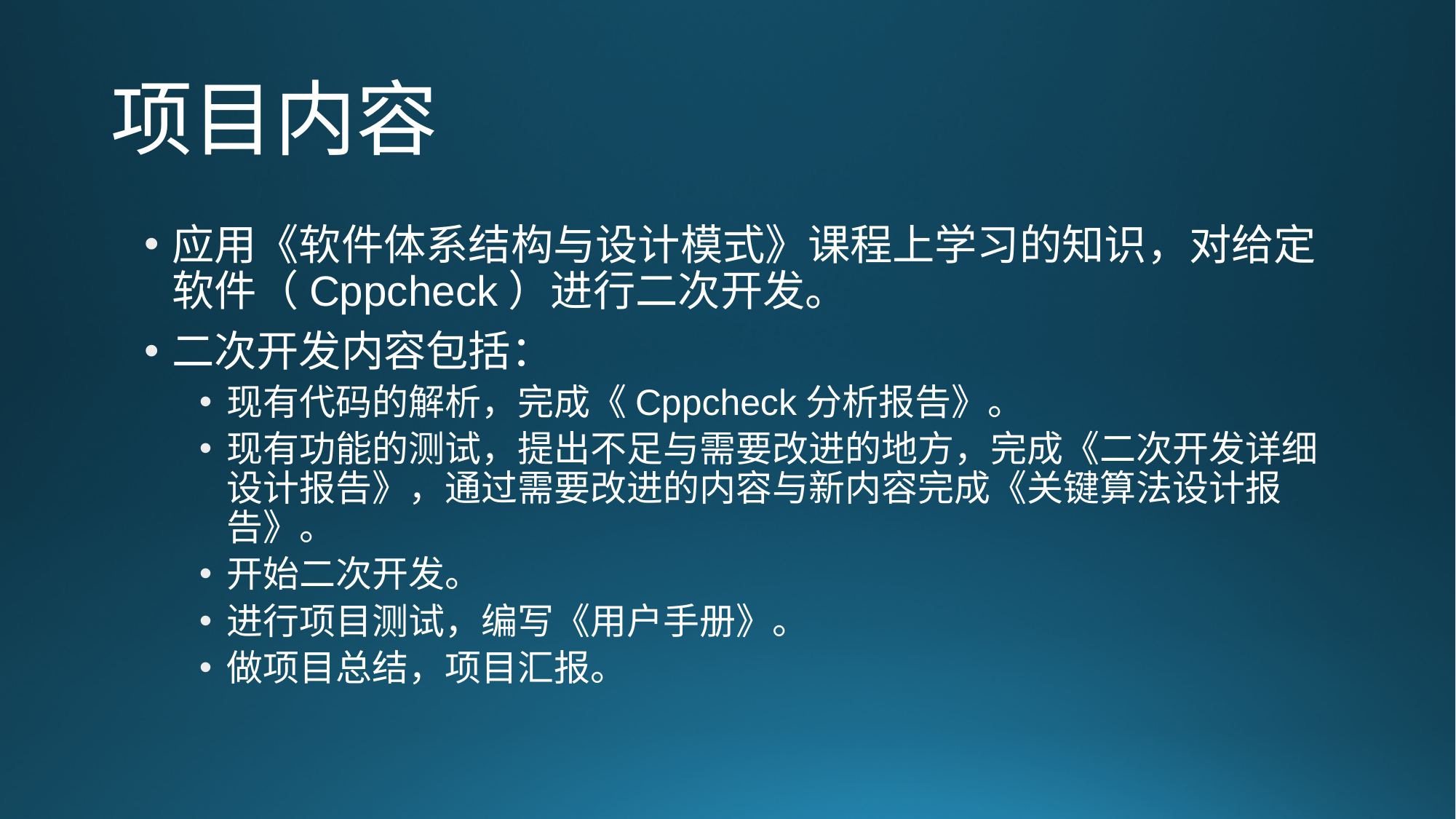

# 项目内容
应用《软件体系结构与设计模式》课程上学习的知识，对给定软件（Cppcheck）进行二次开发。
二次开发内容包括：
现有代码的解析，完成《Cppcheck分析报告》。
现有功能的测试，提出不足与需要改进的地方，完成《二次开发详细设计报告》，通过需要改进的内容与新内容完成《关键算法设计报告》。
开始二次开发。
进行项目测试，编写《用户手册》。
做项目总结，项目汇报。